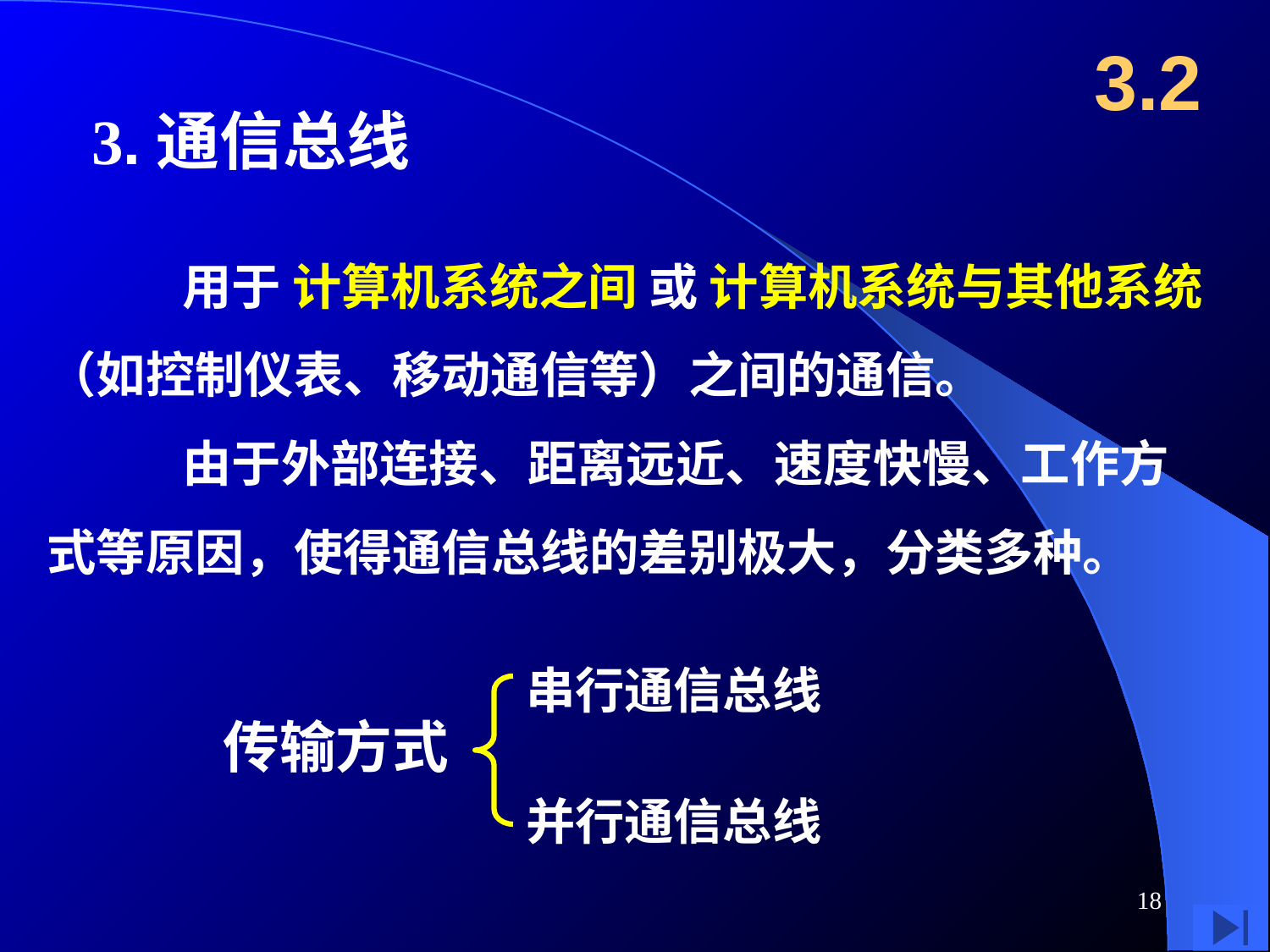

3.2
3.通信总线
           用于 计算机系统之间 或 计算机系统与其他系统（如控制仪表、移动通信等）之间的通信。
           由于外部连接、距离远近、速度快慢、工作方式等原因，使得通信总线的差别极大，分类多种。
串行通信总线

传输方式
并行通信总线
18